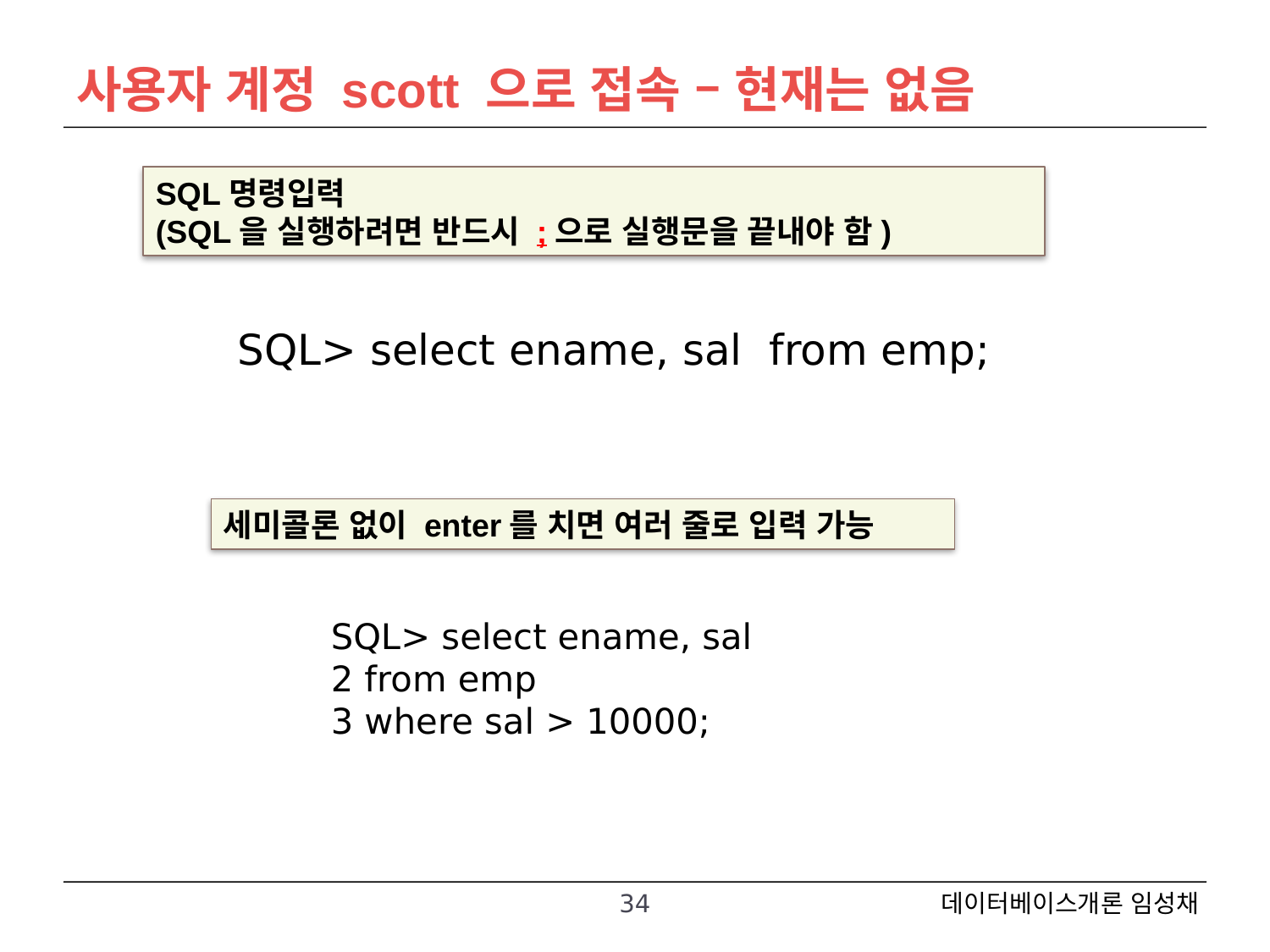

# 사용자 계정 scott 으로 접속 – 현재는 없음
SQL명령입력
(SQL을 실행하려면 반드시 ;으로 실행문을 끝내야 함)
SQL> select ename, sal  from emp;
세미콜론 없이 enter를 치면 여러 줄로 입력 가능
SQL> select ename, sal
2 from emp
3 where sal > 10000;
34
데이터베이스개론 임성채